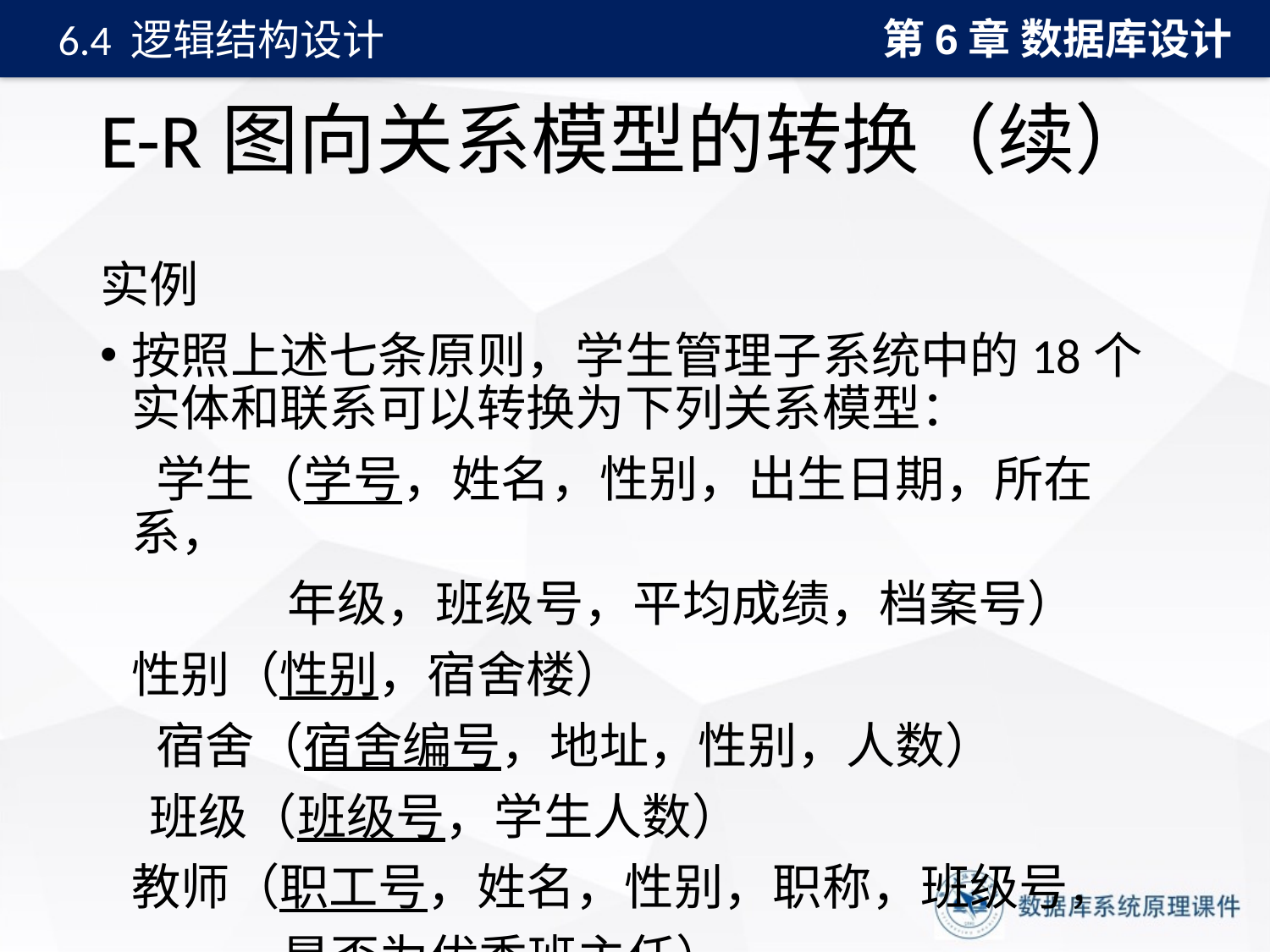

第6章 数据库设计
6.4 逻辑结构设计
# E-R图向关系模型的转换（续）
实例
按照上述七条原则，学生管理子系统中的18个实体和联系可以转换为下列关系模型：
    学生（学号，姓名，性别，出生日期，所在系，
                年级，班级号，平均成绩，档案号）
	性别（性别，宿舍楼）
    宿舍（宿舍编号，地址，性别，人数）
　班级（班级号，学生人数）
 	教师（职工号，姓名，性别，职称，班级号，
                  是否为优秀班主任）